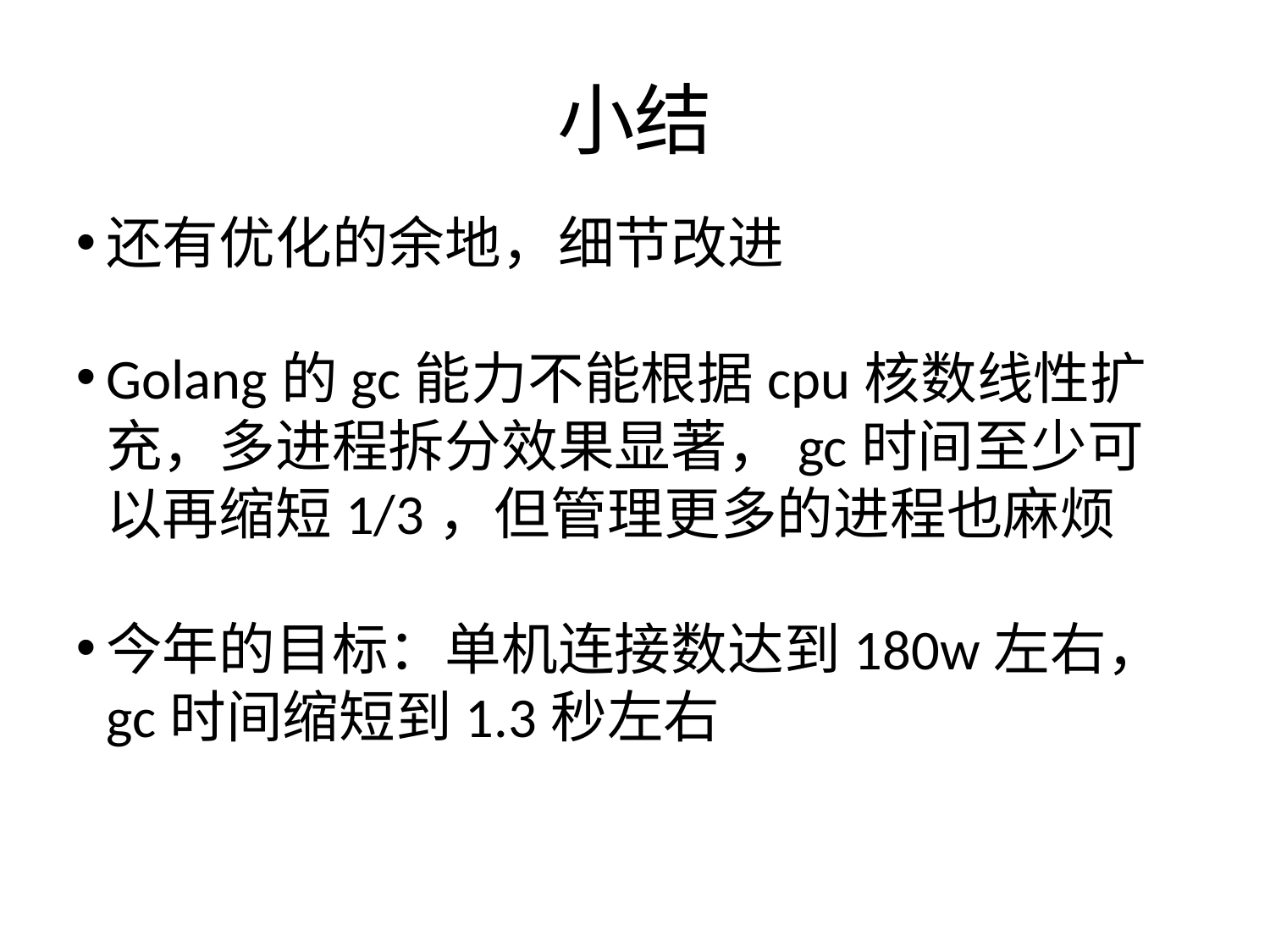

小结
还有优化的余地，细节改进

Golang的gc能力不能根据cpu核数线性扩充，多进程拆分效果显著，gc时间至少可以再缩短1/3，但管理更多的进程也麻烦

今年的目标：单机连接数达到180w左右，gc时间缩短到1.3秒左右